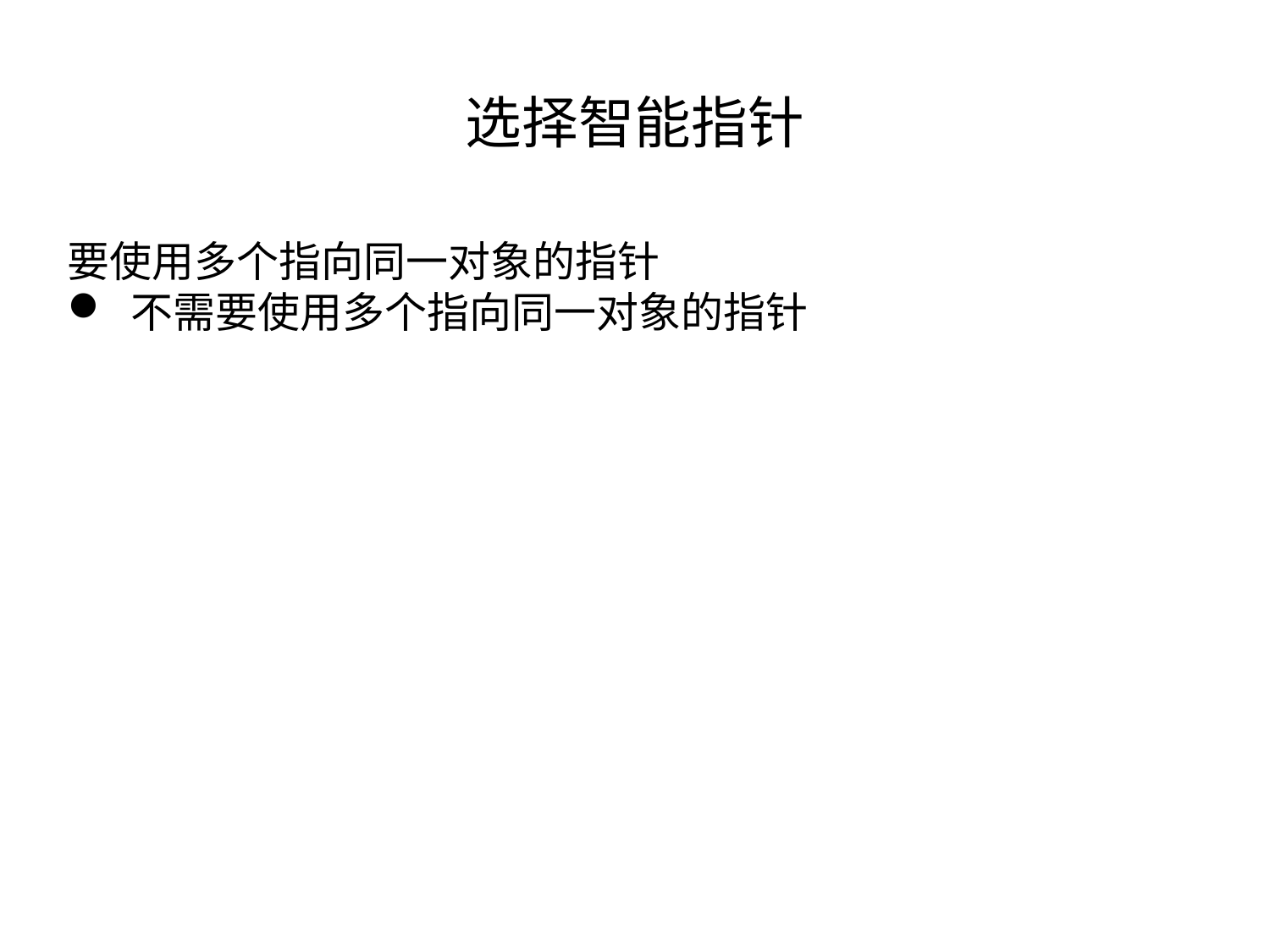

选择智能指针
要使用多个指向同一对象的指针
不需要使用多个指向同一对象的指针